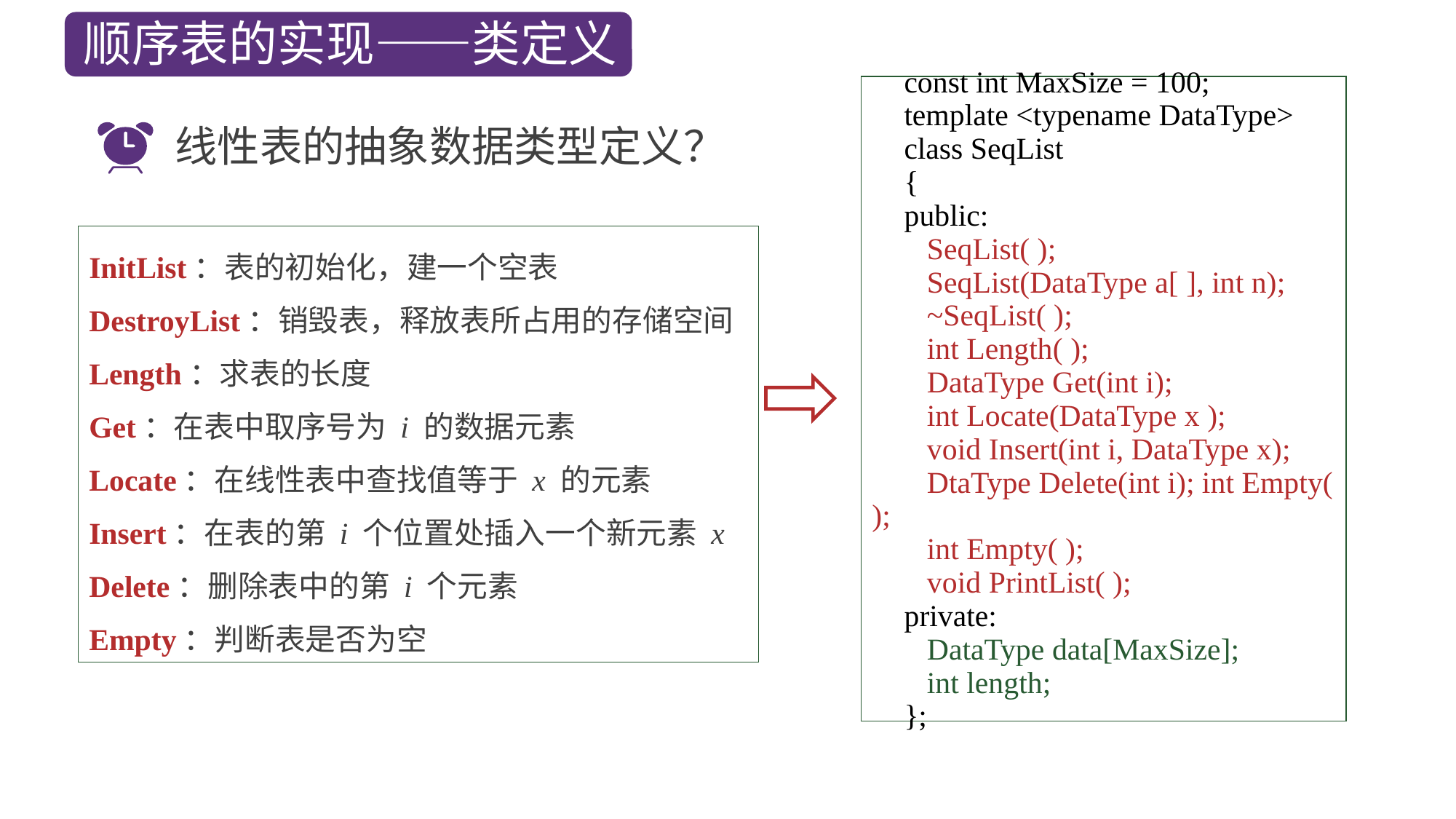

顺序表的实现——类定义

const int MaxSize = 100;
template <typename DataType>
class SeqList
{
public:
   SeqList( );
   SeqList(DataType a[ ], int n);
   ~SeqList( );
   int Length( );
   DataType Get(int i);
   int Locate(DataType x );
   void Insert(int i, DataType x);
   DtaType Delete(int i); int Empty( );
   int Empty( );
   void PrintList( );
private:
   DataType data[MaxSize];
   int length;
};
线性表的抽象数据类型定义？

InitList：表的初始化，建一个空表
DestroyList：销毁表，释放表所占用的存储空间
Length：求表的长度
Get：在表中取序号为 i 的数据元素
Locate：在线性表中查找值等于 x 的元素
Insert：在表的第 i 个位置处插入一个新元素 x
Delete：删除表中的第 i 个元素
Empty：判断表是否为空